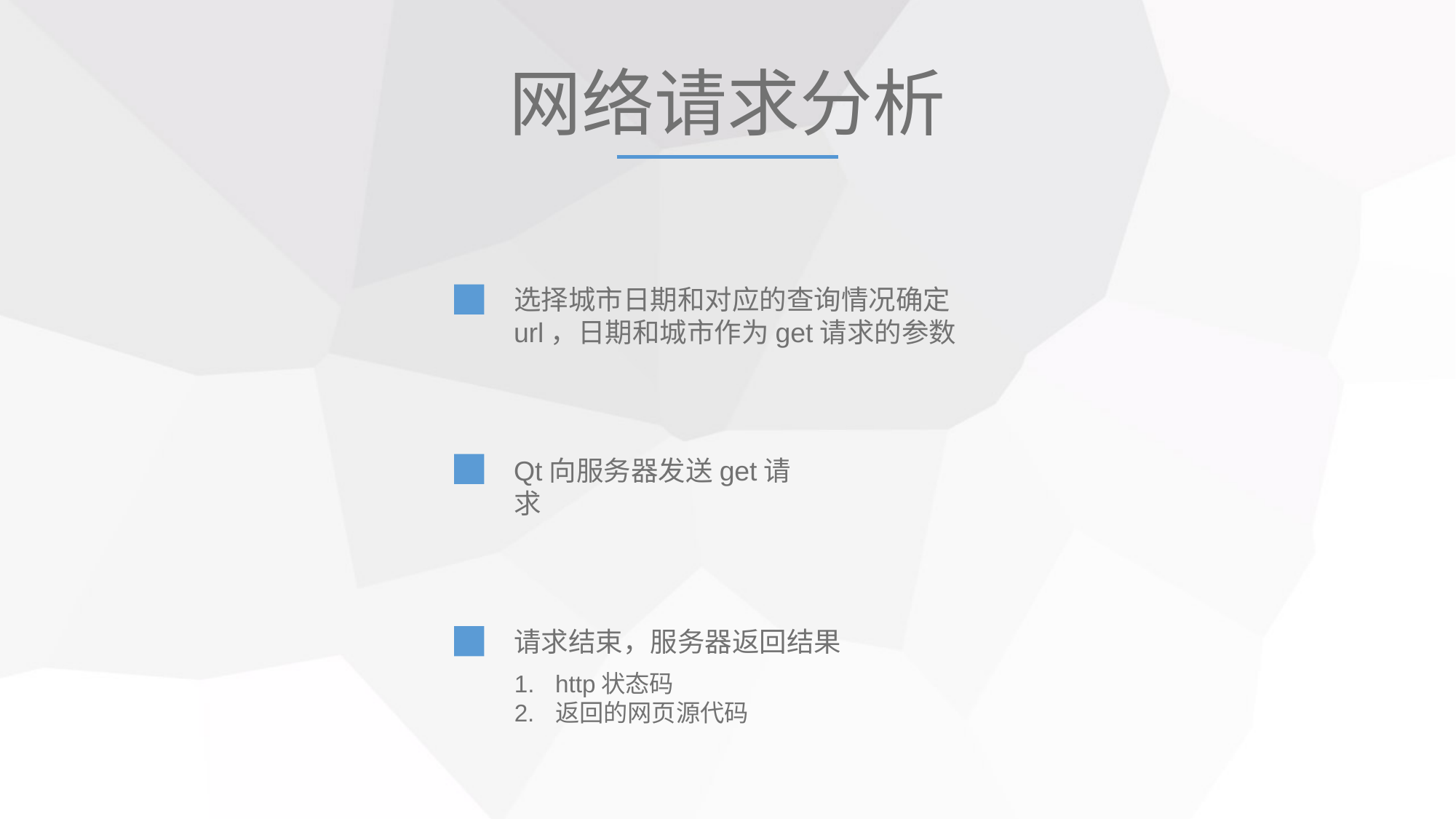

网络请求分析
选择城市日期和对应的查询情况确定url，日期和城市作为get请求的参数

Qt向服务器发送get请求

请求结束，服务器返回结果

http状态码
返回的网页源代码